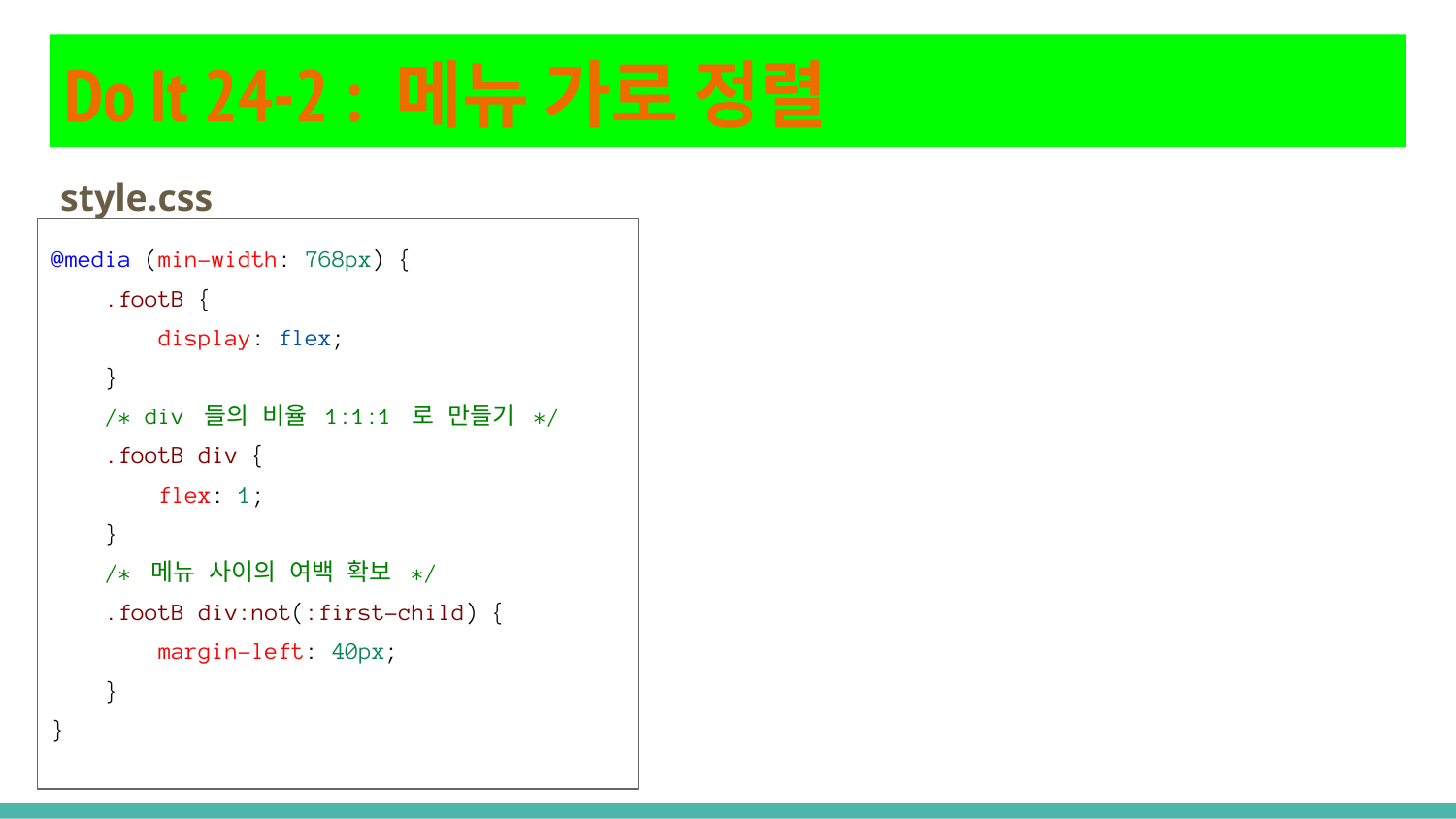

# Do It 24-2 : 메뉴 가로 정렬
style.css
@media (min-width: 768px) {
    .footB {
        display: flex;
    }
    /* div 들의 비율 1:1:1 로 만들기 */
    .footB div {
        flex: 1;
    }
    /* 메뉴 사이의 여백 확보 */
    .footB div:not(:first-child) {
        margin-left: 40px;
    }
}